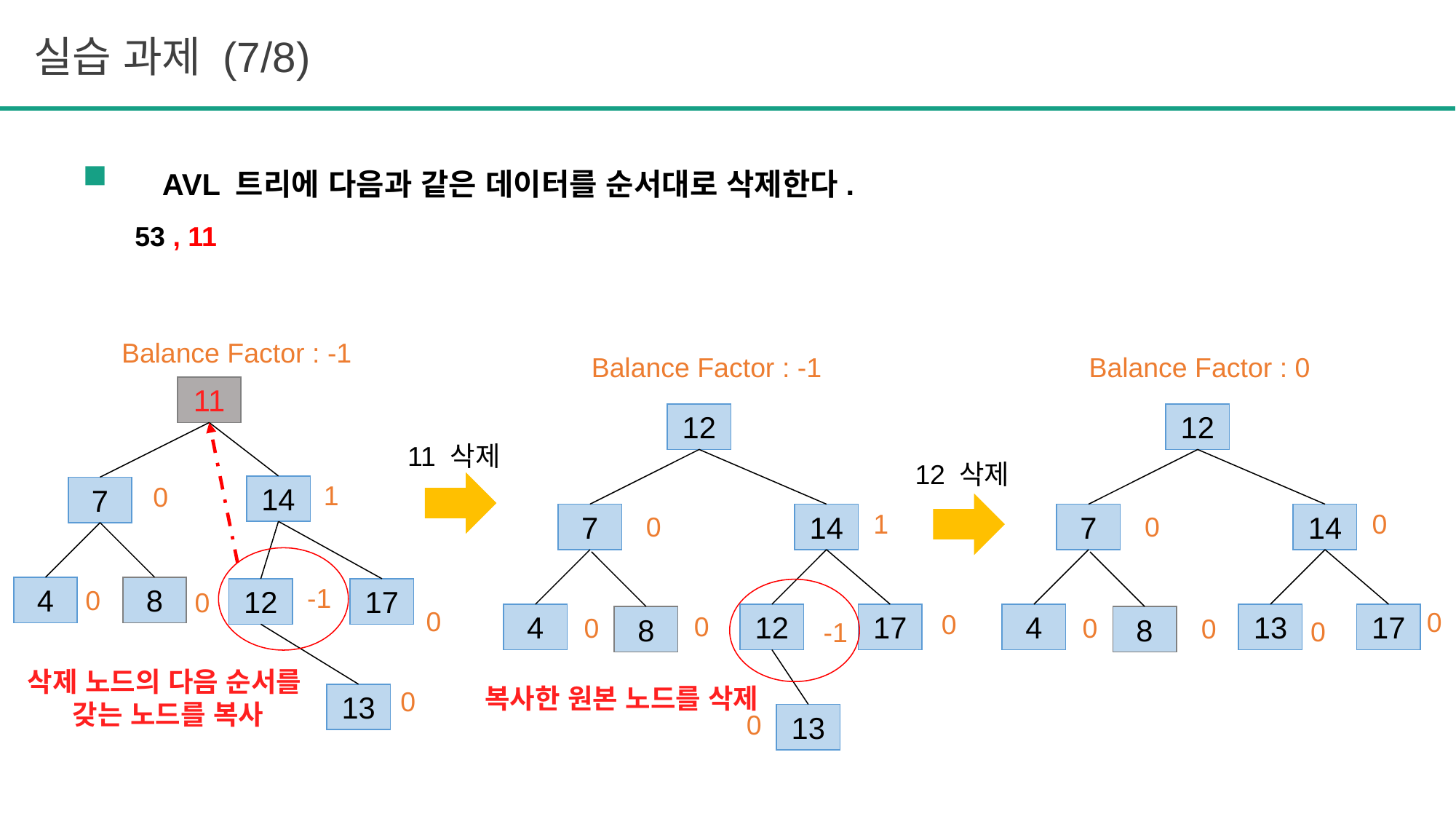

실습 과제 (7/8)
AVL 트리에 다음과 같은 데이터를 순서대로 삭제한다.

53 , 11
Balance Factor : -1
Balance Factor : -1
Balance Factor : 0
11
12
12
11 삭제
12 삭제
1
0

14
7

1
0
7
0
14
7
0
14

-1
4
8
0
12
17

0
0
0
0
4
0
12
17
4
13
17
0
0
8
8
0
0
-1
삭제 노드의 다음 순서를
갖는 노드를 복사
복사한 원본 노드를 삭제
0
13
0
13